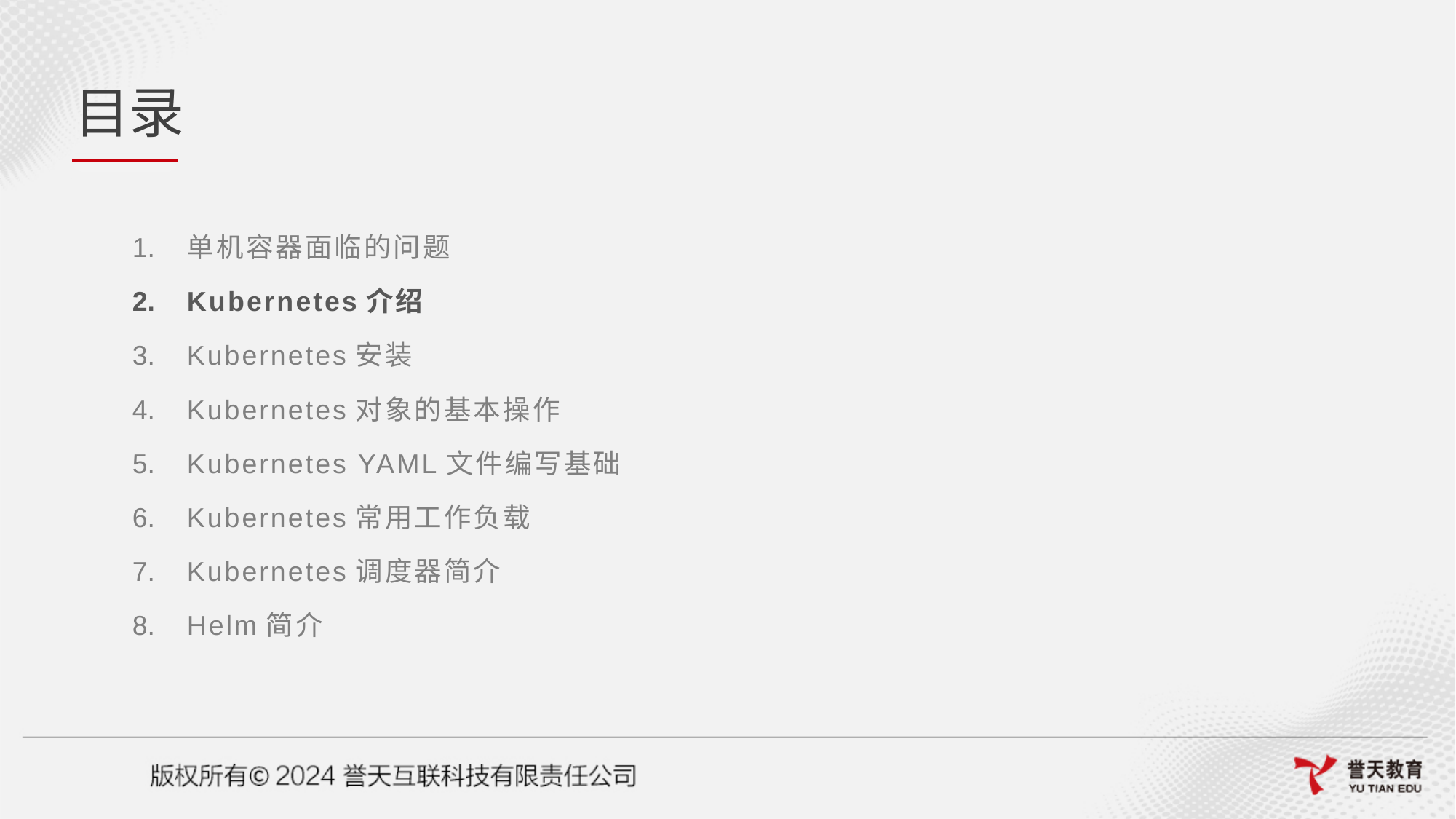

单机容器面临的问题
Kubernetes介绍
Kubernetes安装
Kubernetes对象的基本操作
Kubernetes YAML文件编写基础
Kubernetes常用工作负载
Kubernetes调度器简介
Helm简介